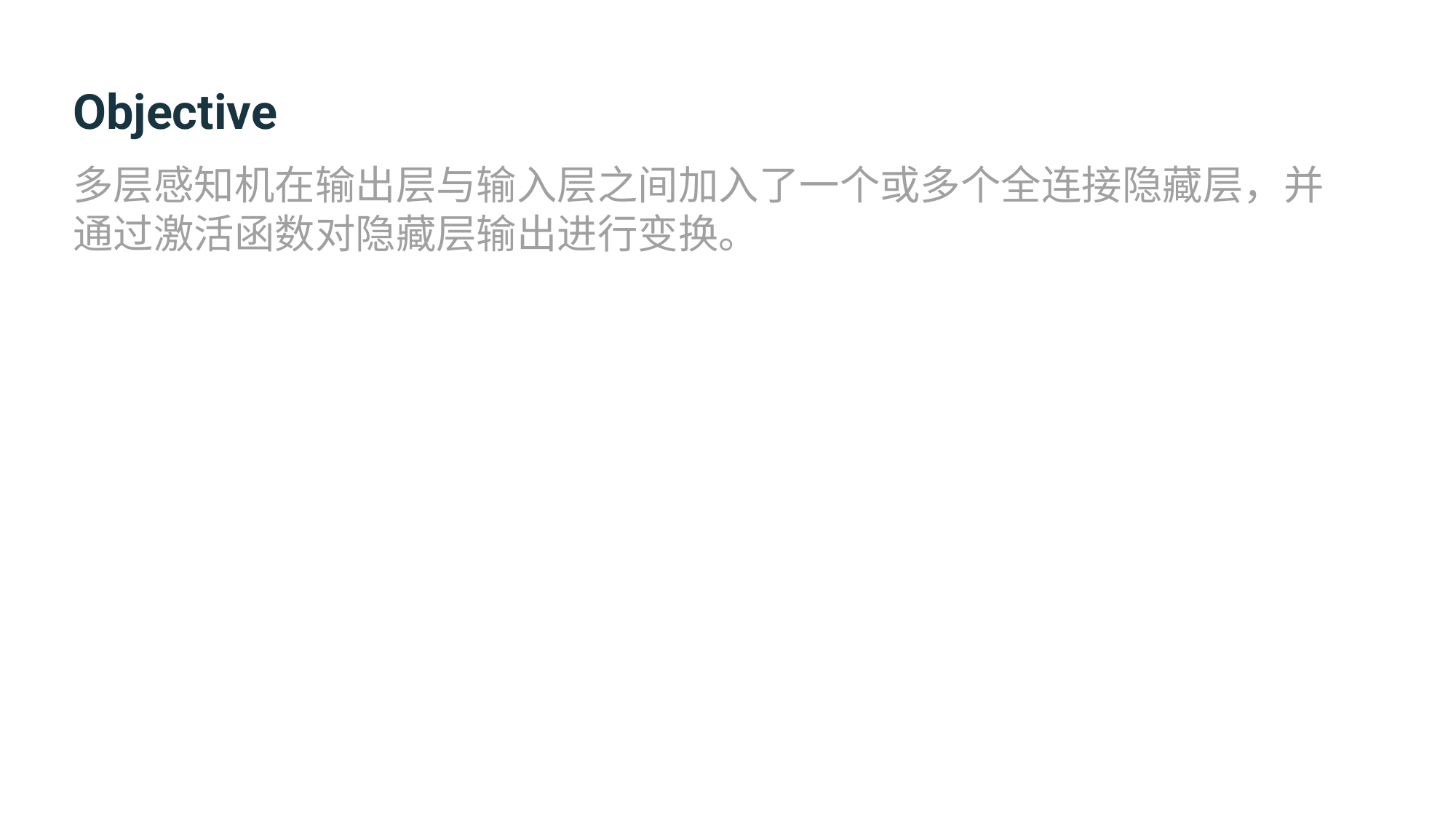

# Objective

多层感知机在输出层与输入层之间加入了一个或多个全连接隐藏层，并通过激活函数对隐藏层输出进行变换。